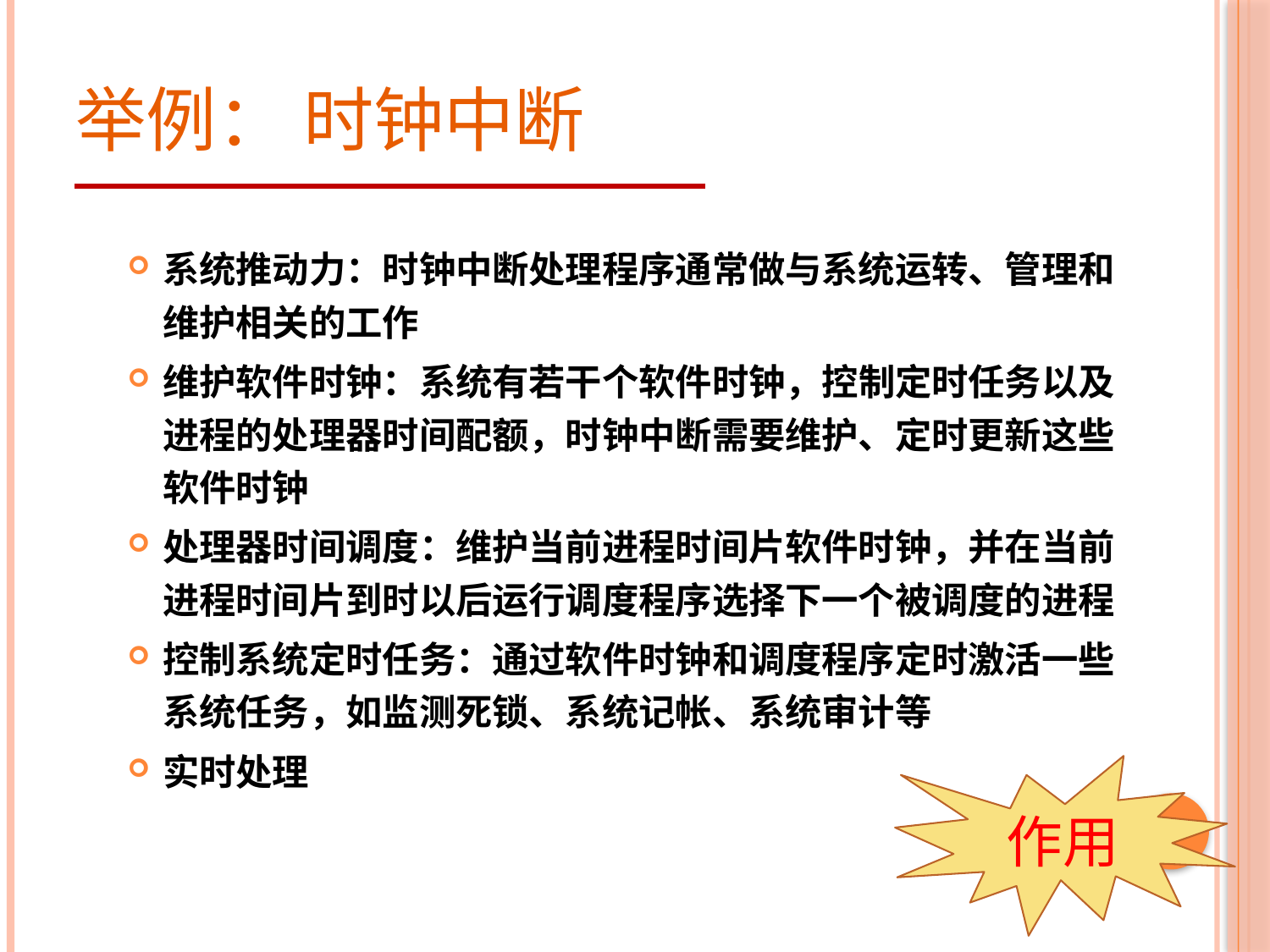

# 举例： 时钟中断
系统推动力：时钟中断处理程序通常做与系统运转、管理和维护相关的工作
维护软件时钟：系统有若干个软件时钟，控制定时任务以及进程的处理器时间配额，时钟中断需要维护、定时更新这些软件时钟
处理器时间调度：维护当前进程时间片软件时钟，并在当前进程时间片到时以后运行调度程序选择下一个被调度的进程
控制系统定时任务：通过软件时钟和调度程序定时激活一些系统任务，如监测死锁、系统记帐、系统审计等
实时处理
作用